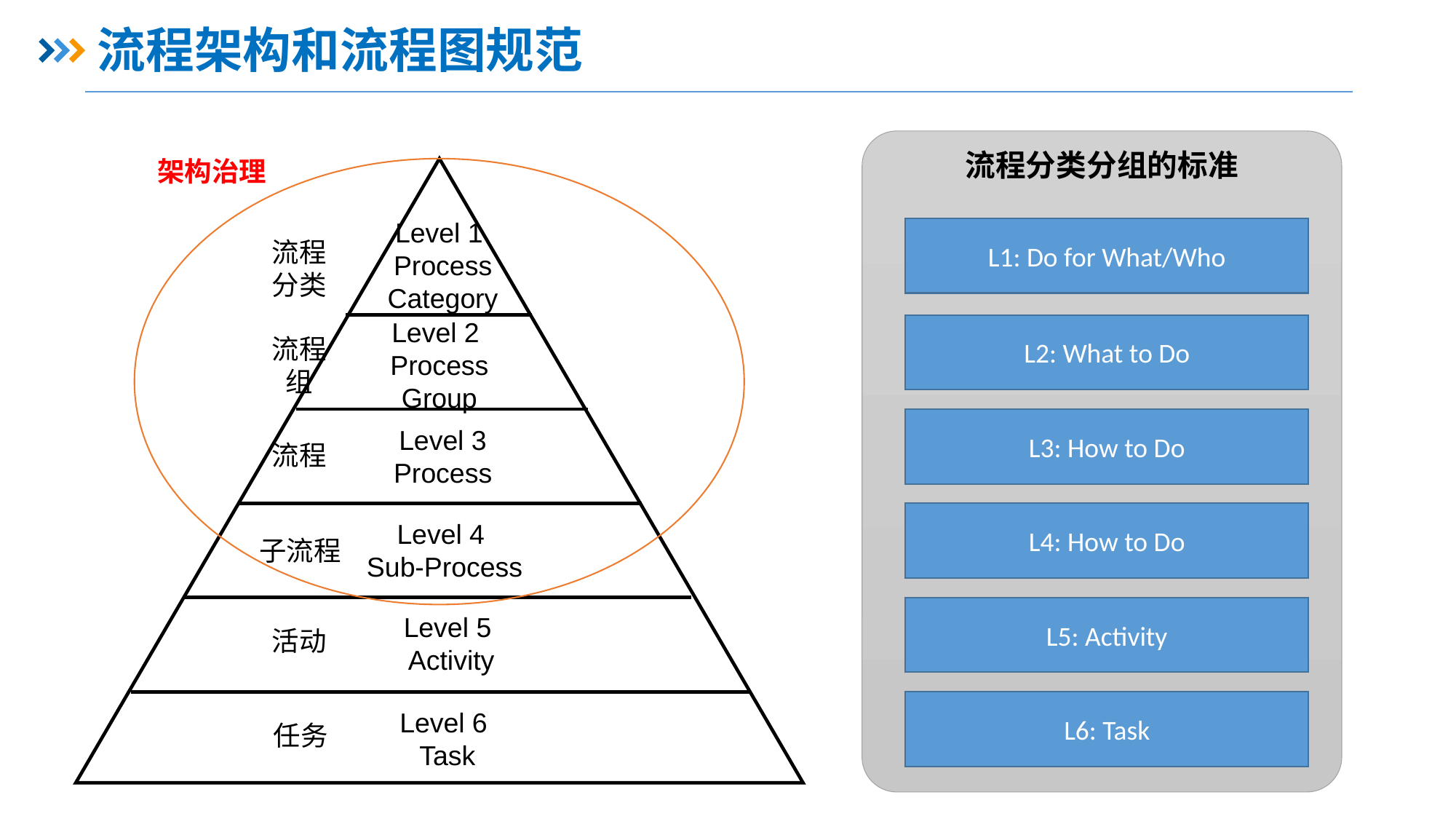

# 流程架构和流程图规范
流程分类分组的标准
架构治理

Level 1  Process Category
L1: Do for What/Who
流程分类
Level 2  Process Group
L2: What to Do
流程组
L3: How to Do
Level 3 Process
流程
L4: How to Do
Level 4
Sub-Process
子流程
L5: Activity
Level 5
 Activity
活动
L6: Task
Level 6
Task
任务